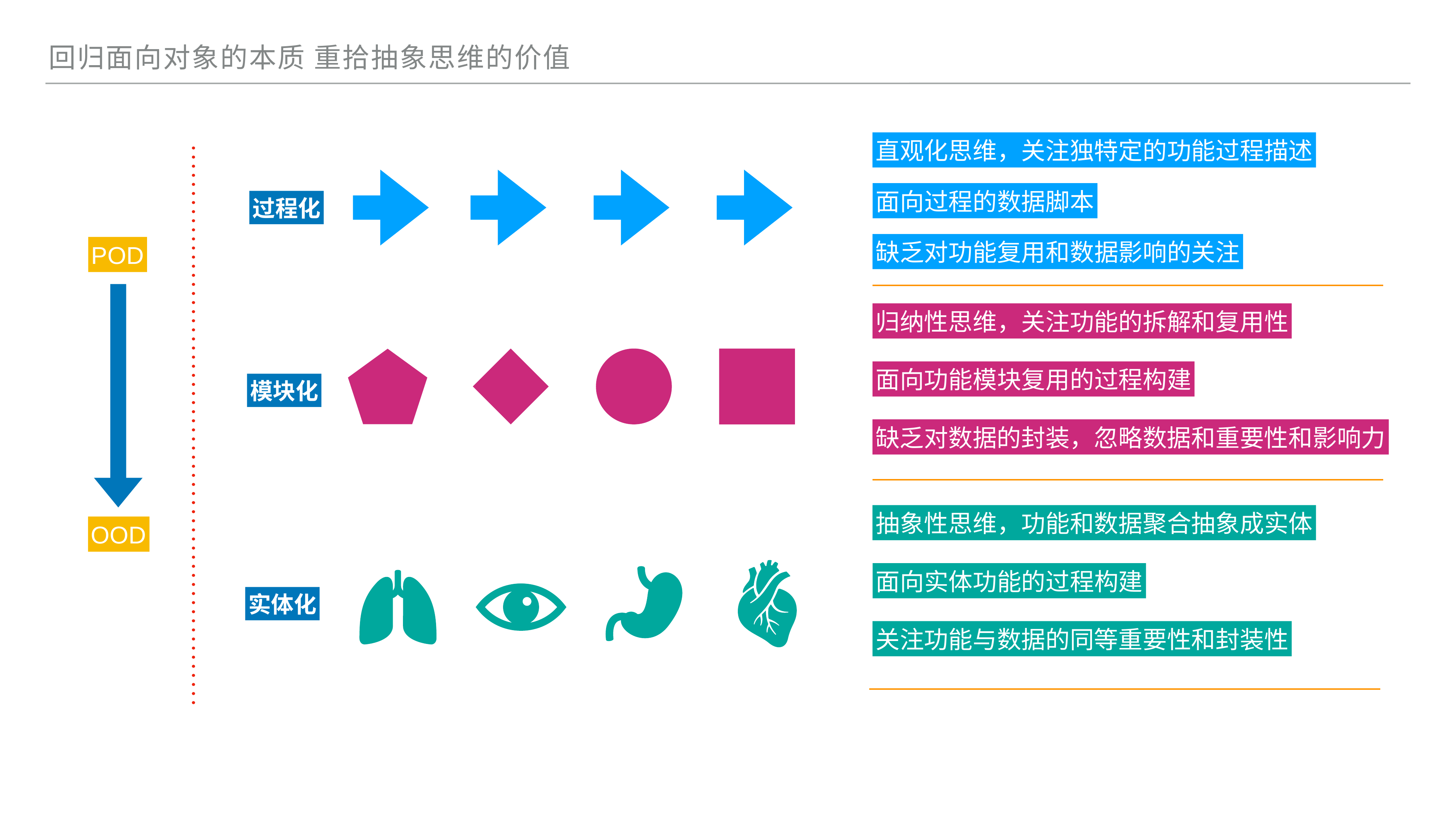

回归面向对象的本质 重拾抽象思维的价值
直观化思维，关注独特定的功能过程描述

过程化
面向过程的数据脚本
缺乏对功能复用和数据影响的关注

归纳性思维，关注功能的拆解和复用性

模块化
面向功能模块复用的过程构建
缺乏对数据的封装，忽略数据和重要性和影响力

抽象性思维，功能和数据聚合抽象成实体

实体化
面向实体功能的过程构建
关注功能与数据的同等重要性和封装性

POD

OOD